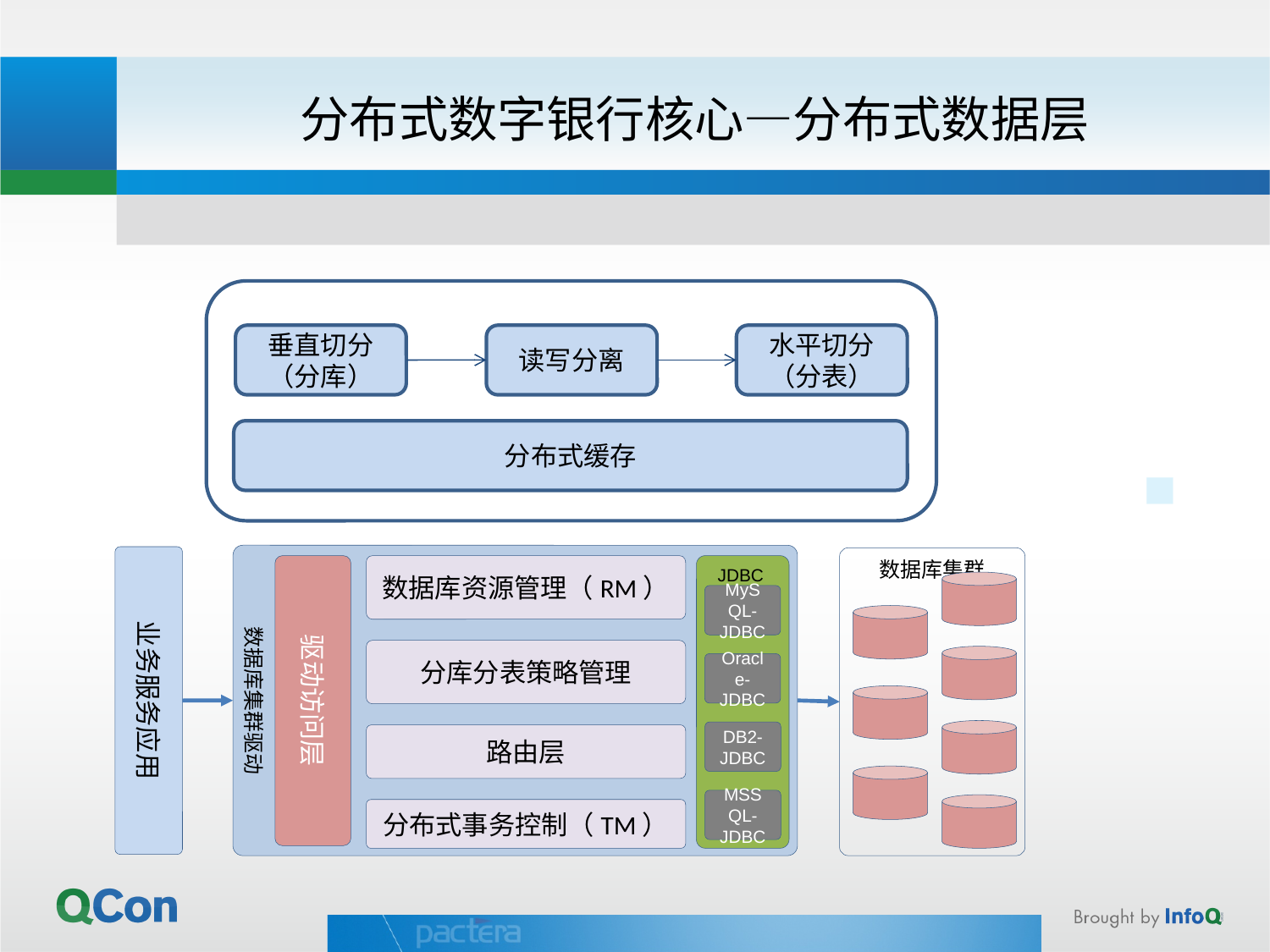

# 分布式数字银行核心—分布式数据层

垂直切分
（分库）
读写分离
水平切分
（分表）
分布式缓存
数据库集群驱动
业务服务应用
数据库集群
驱动访问层
数据库资源管理（RM）
JDBC驱动

MySQL-JDBC

分库分表策略管理

Oracle-JDBC

DB2-JDBC
路由层

MSSQL-JDBC

分布式事务控制（TM）